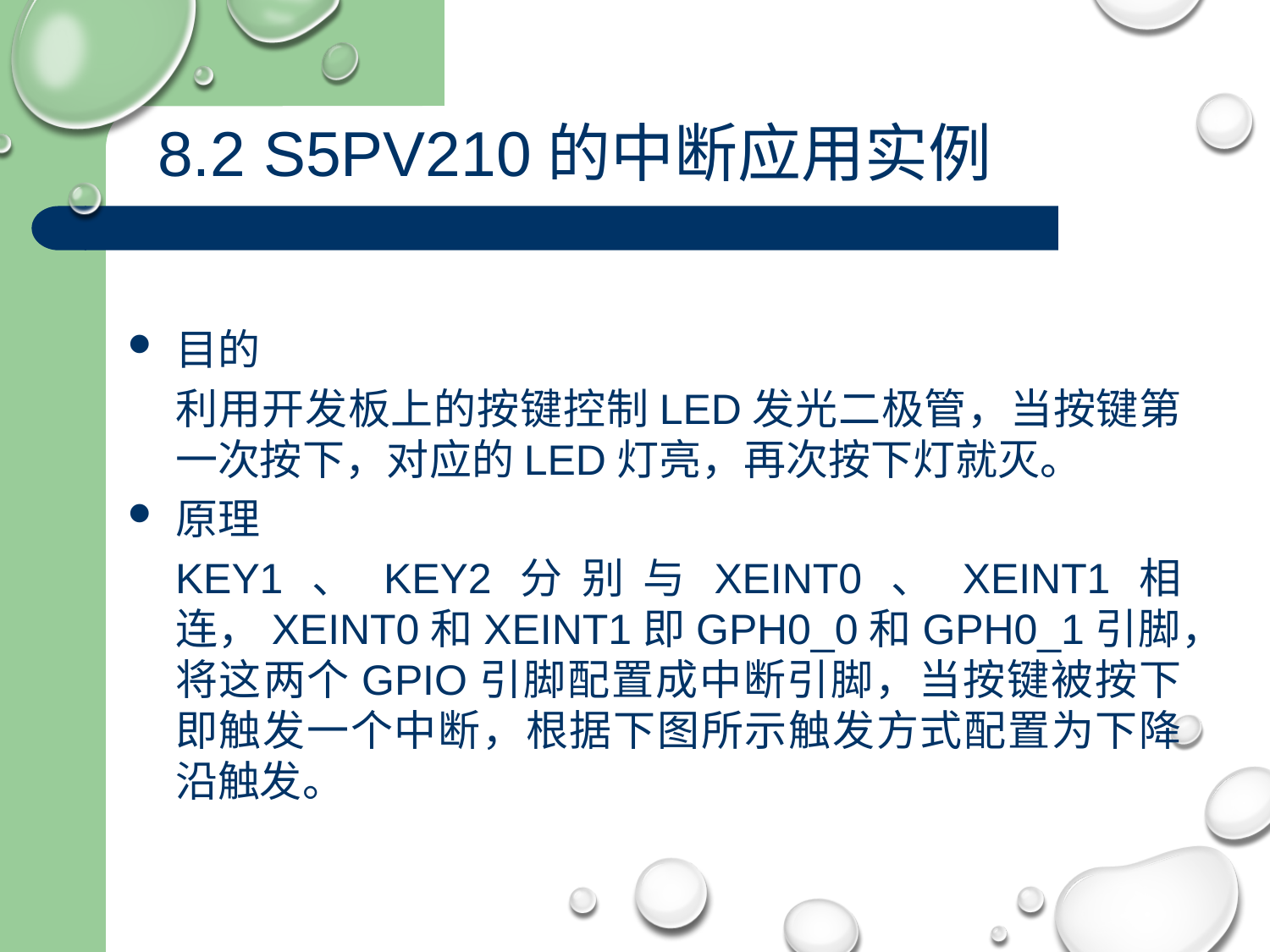

8.2 S5PV210的中断应用实例
目的
	利用开发板上的按键控制LED发光二极管，当按键第一次按下，对应的LED灯亮，再次按下灯就灭。
原理
	KEY1、KEY2分别与XEINT0、XEINT1相连，XEINT0和XEINT1即GPH0_0和GPH0_1引脚，将这两个GPIO引脚配置成中断引脚，当按键被按下即触发一个中断，根据下图所示触发方式配置为下降沿触发。